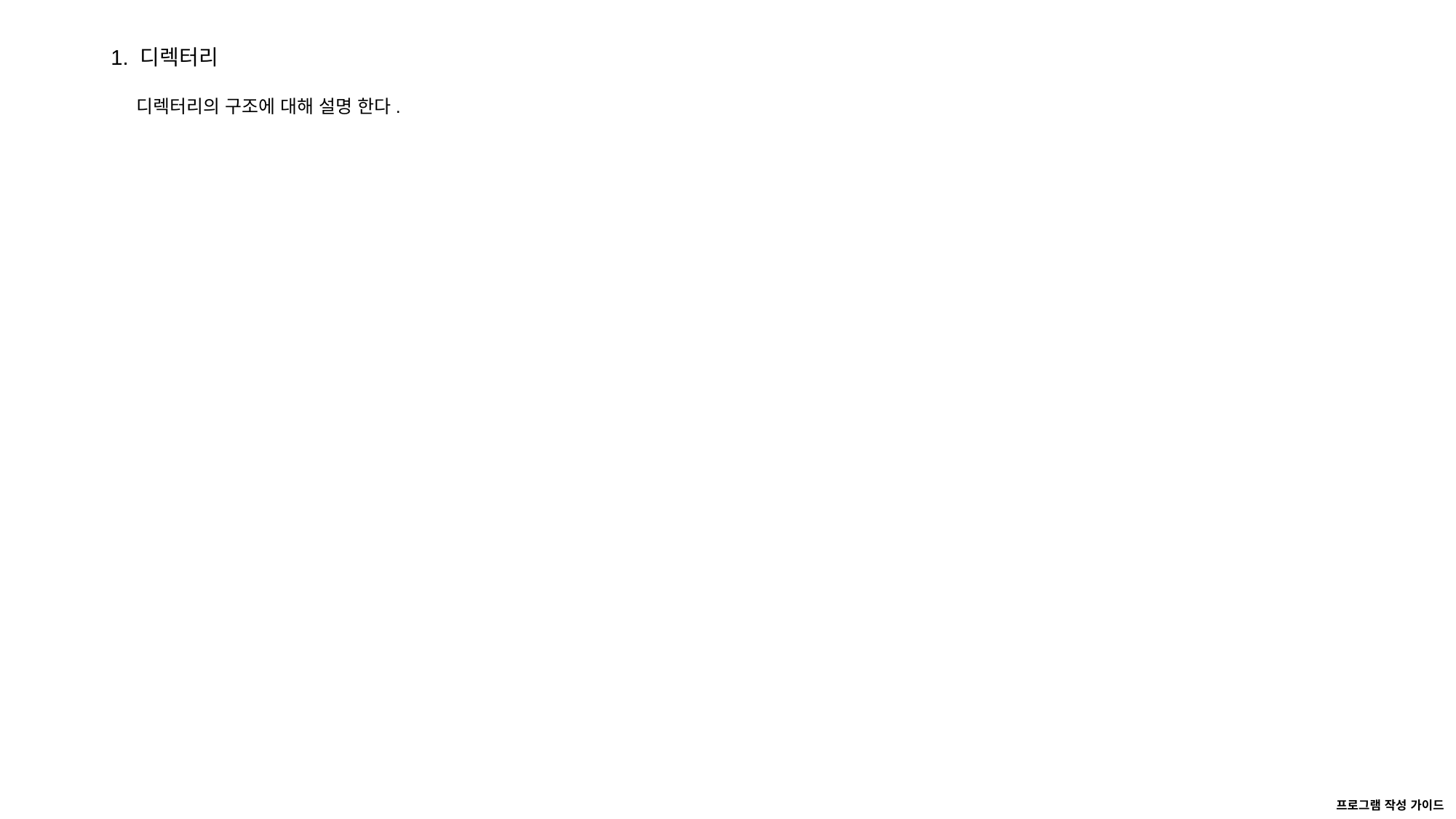

# 1. 디렉터리
디렉터리의 구조에 대해 설명 한다.